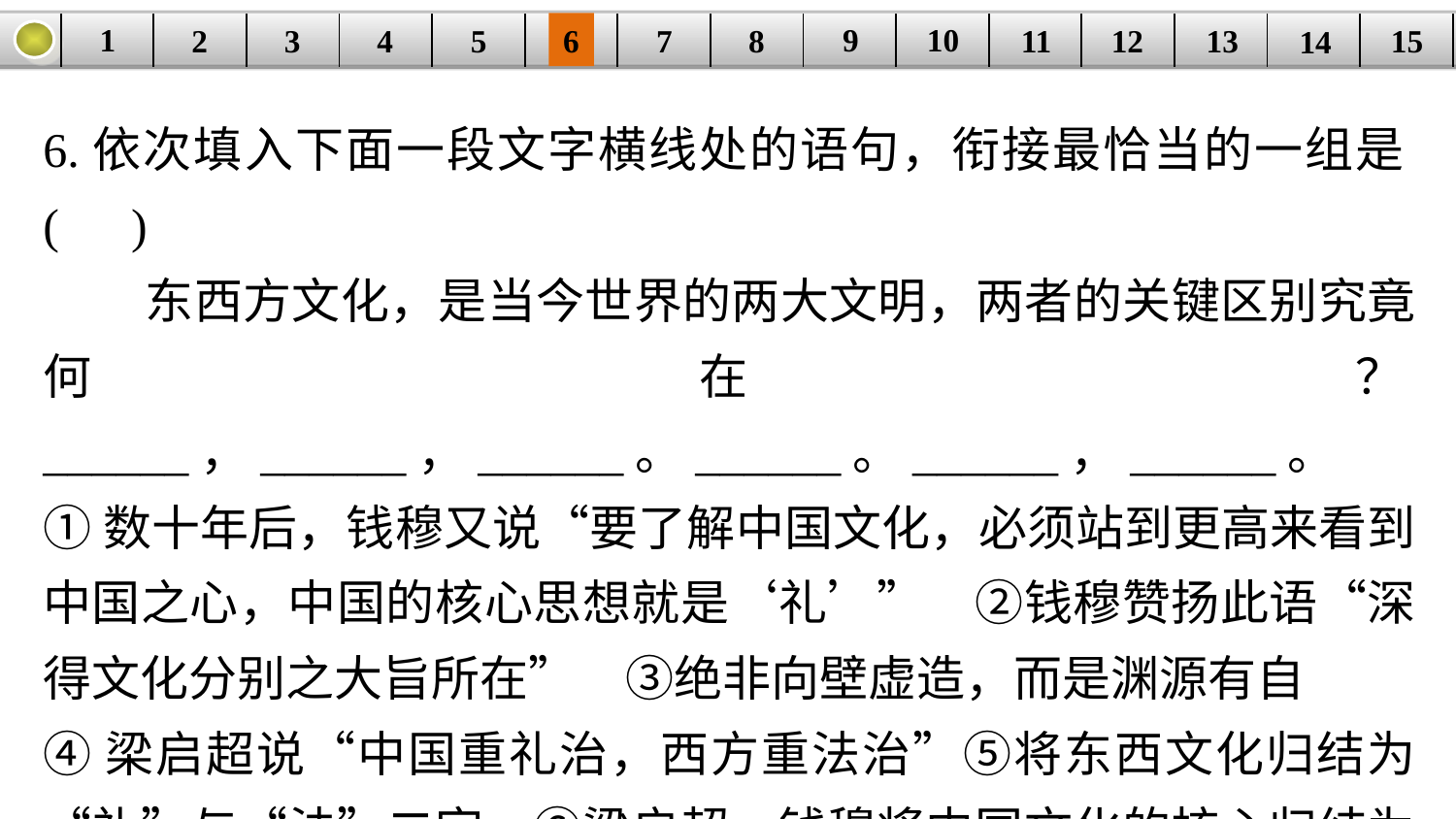

9
10
1
3
4
5
6
8
11
2
12
15
|  |  |  |  |  |  |  |  |  |  |  |  |  |  |  |
| --- | --- | --- | --- | --- | --- | --- | --- | --- | --- | --- | --- | --- | --- | --- |
7
13
14

6.依次填入下面一段文字横线处的语句，衔接最恰当的一组是(　)
        东西方文化，是当今世界的两大文明，两者的关键区别究竟何在？______，______，______。______。______，______。
①数十年后，钱穆又说“要了解中国文化，必须站到更高来看到中国之心，中国的核心思想就是‘礼’”　②钱穆赞扬此语“深得文化分别之大旨所在”　③绝非向壁虚造，而是渊源有自
④梁启超说“中国重礼治，西方重法治”⑤将东西文化归结为“礼”与“法”二字　⑥梁启超、钱穆将中国文化的核心归结为礼治